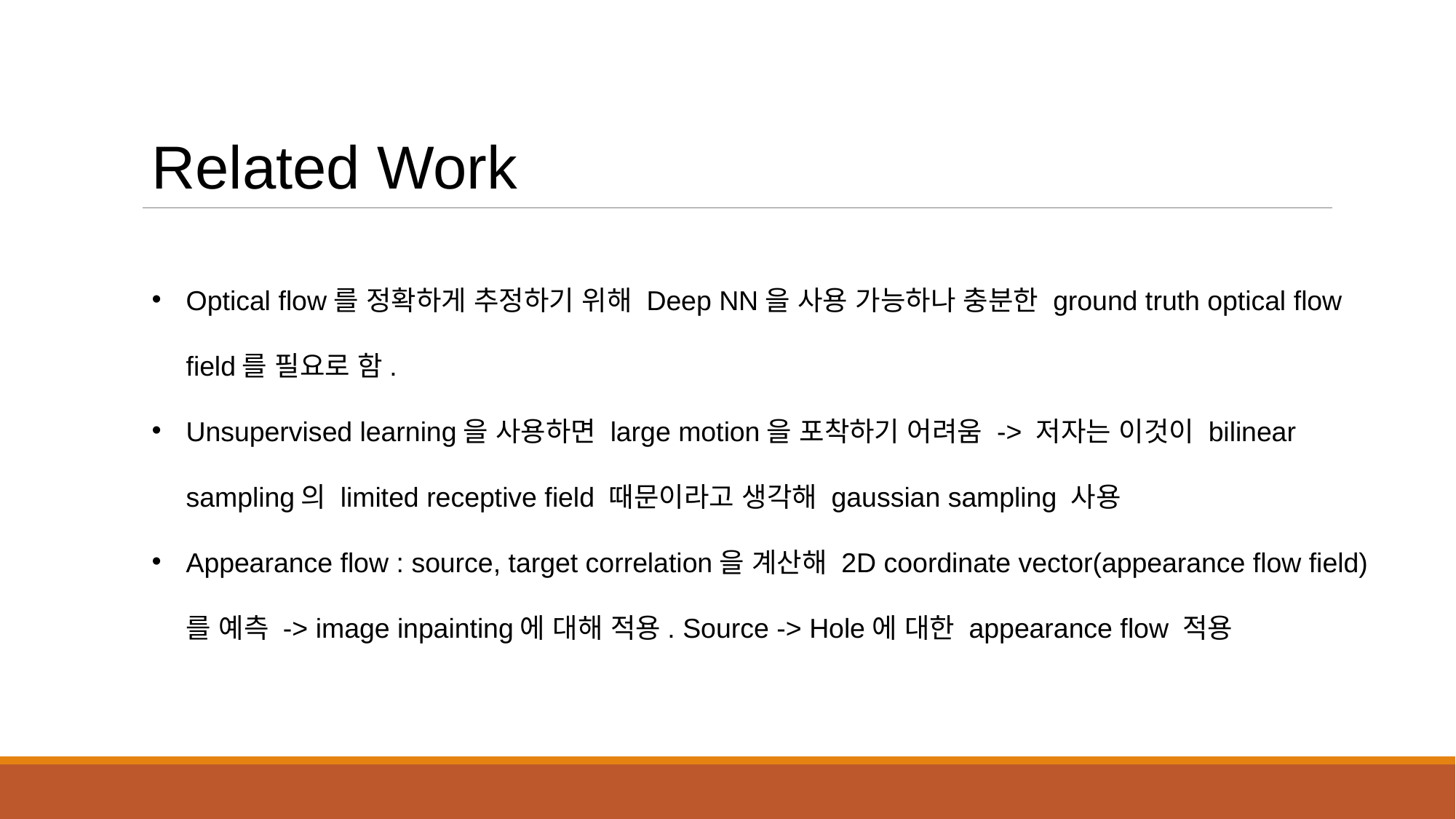

Related Work

Optical flow를 정확하게 추정하기 위해 Deep NN을 사용 가능하나 충분한 ground truth optical flow field를 필요로 함.
Unsupervised learning을 사용하면 large motion을 포착하기 어려움 -> 저자는 이것이 bilinear sampling의 limited receptive field 때문이라고 생각해 gaussian sampling 사용
Appearance flow : source, target correlation을 계산해 2D coordinate vector(appearance flow field)를 예측 -> image inpainting에 대해 적용. Source -> Hole에 대한 appearance flow 적용